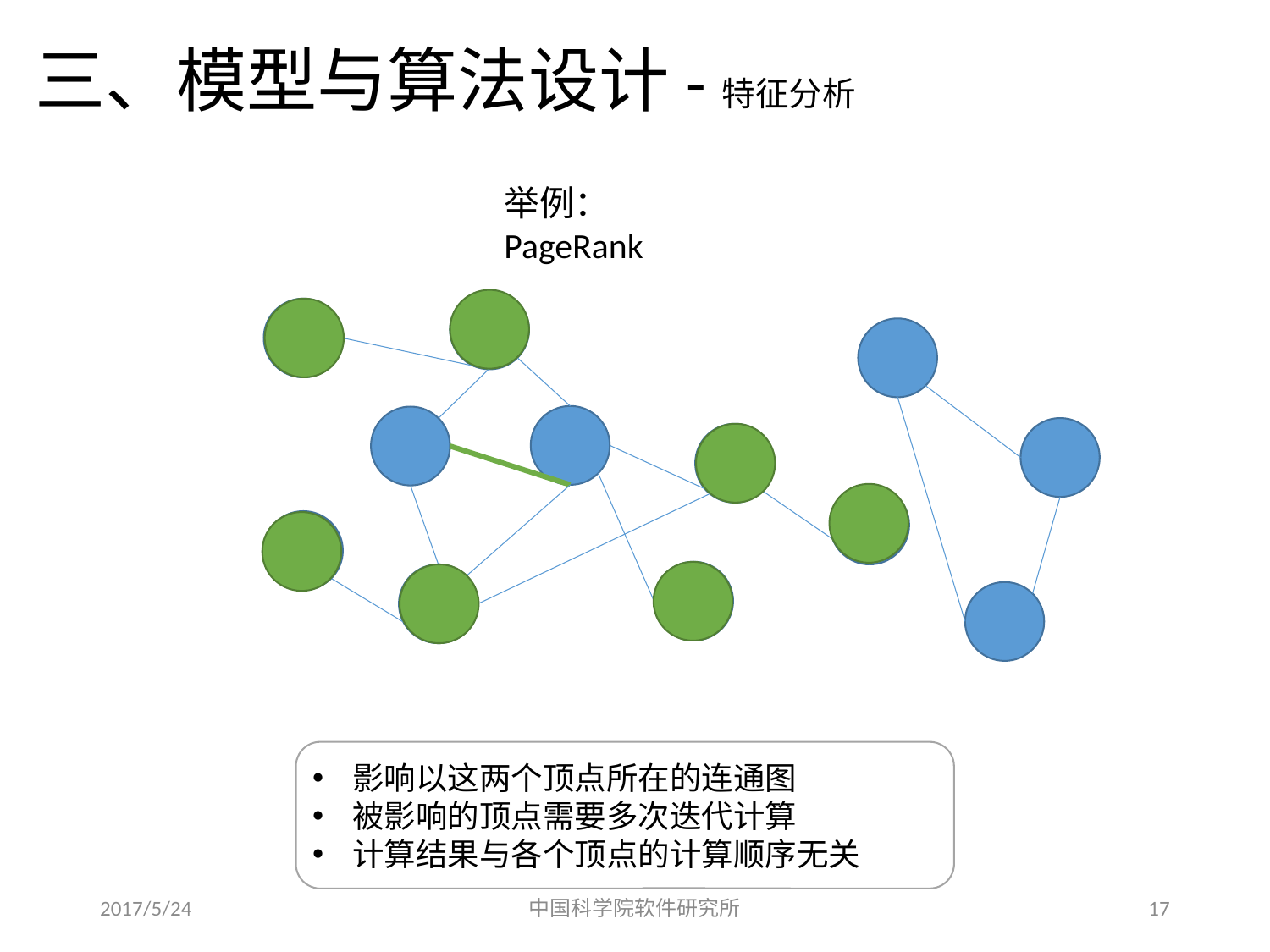

三、模型与算法设计-特征分析
举例：PageRank

影响以这两个顶点所在的连通图
被影响的顶点需要多次迭代计算
计算结果与各个顶点的计算顺序无关
2017/5/24
中国科学院软件研究所
17